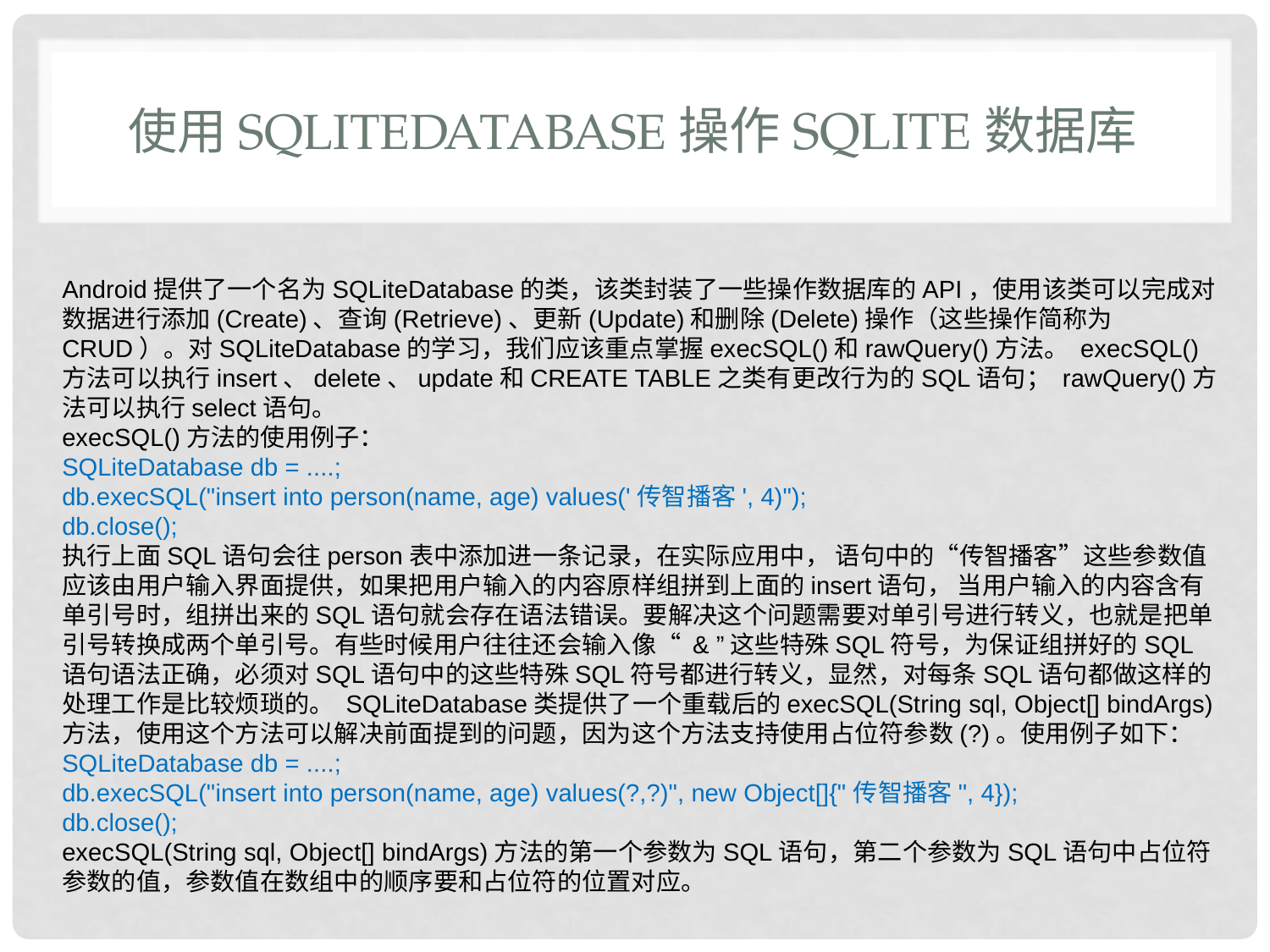

# 使用SQLiteDatabase操作SQLite数据库
Android提供了一个名为SQLiteDatabase的类，该类封装了一些操作数据库的API，使用该类可以完成对数据进行添加(Create)、查询(Retrieve)、更新(Update)和删除(Delete)操作（这些操作简称为CRUD）。对SQLiteDatabase的学习，我们应该重点掌握execSQL()和rawQuery()方法。 execSQL()方法可以执行insert、delete、update和CREATE TABLE之类有更改行为的SQL语句； rawQuery()方法可以执行select语句。
execSQL()方法的使用例子：
SQLiteDatabase db = ....;
db.execSQL("insert into person(name, age) values('传智播客', 4)");
db.close();
执行上面SQL语句会往person表中添加进一条记录，在实际应用中， 语句中的“传智播客”这些参数值应该由用户输入界面提供，如果把用户输入的内容原样组拼到上面的insert语句， 当用户输入的内容含有单引号时，组拼出来的SQL语句就会存在语法错误。要解决这个问题需要对单引号进行转义，也就是把单引号转换成两个单引号。有些时候用户往往还会输入像“ & ”这些特殊SQL符号，为保证组拼好的SQL语句语法正确，必须对SQL语句中的这些特殊SQL符号都进行转义，显然，对每条SQL语句都做这样的处理工作是比较烦琐的。 SQLiteDatabase类提供了一个重载后的execSQL(String sql, Object[] bindArgs)方法，使用这个方法可以解决前面提到的问题，因为这个方法支持使用占位符参数(?)。使用例子如下：
SQLiteDatabase db = ....;
db.execSQL("insert into person(name, age) values(?,?)", new Object[]{"传智播客", 4});
db.close();
execSQL(String sql, Object[] bindArgs)方法的第一个参数为SQL语句，第二个参数为SQL语句中占位符参数的值，参数值在数组中的顺序要和占位符的位置对应。